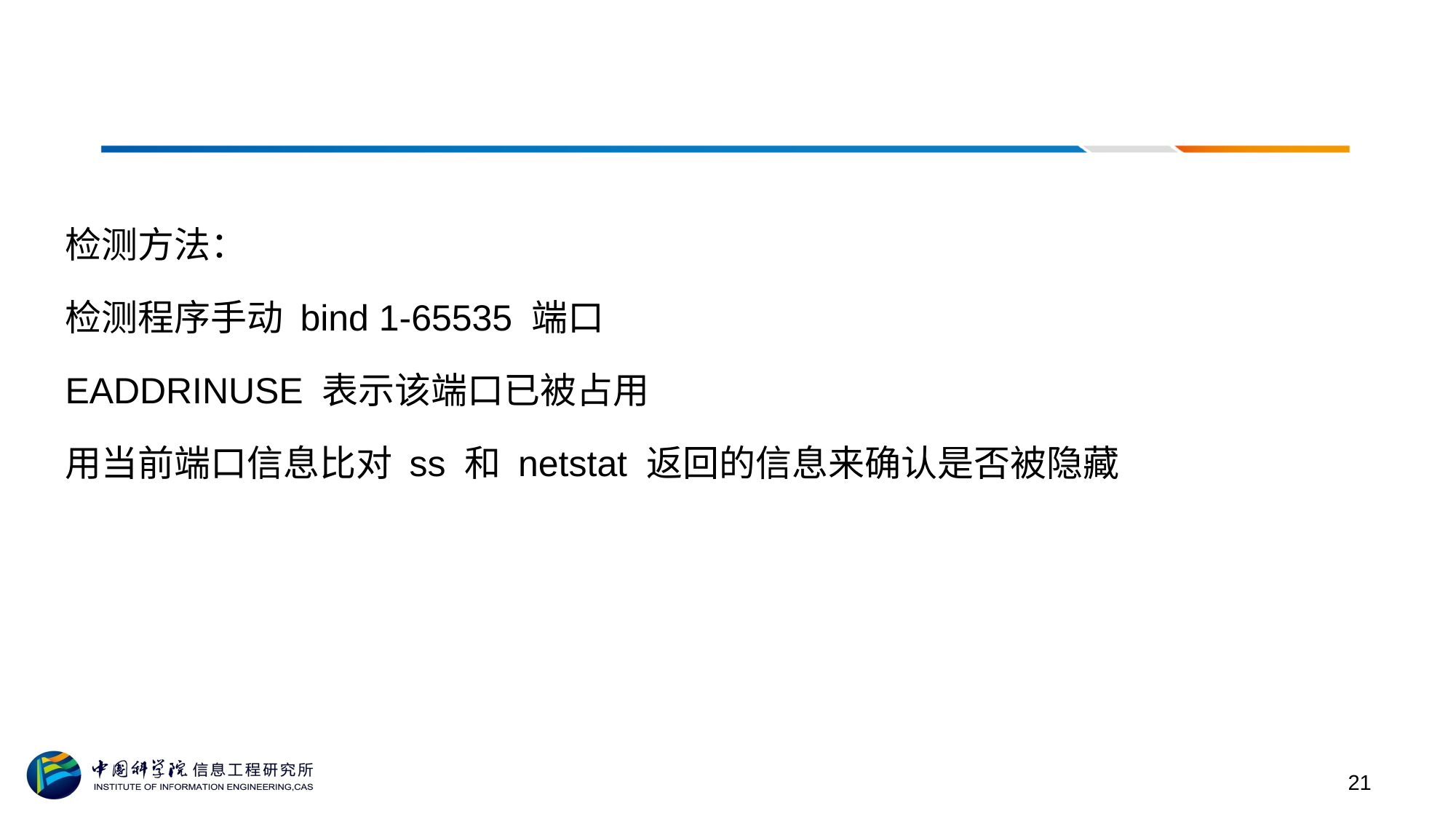

# 端口隐藏-检测
检测方法：
检测程序手动 bind 1-65535 端口
EADDRINUSE 表示该端口已被占用
用当前端口信息比对 ss 和 netstat 返回的信息来确认是否被隐藏
21